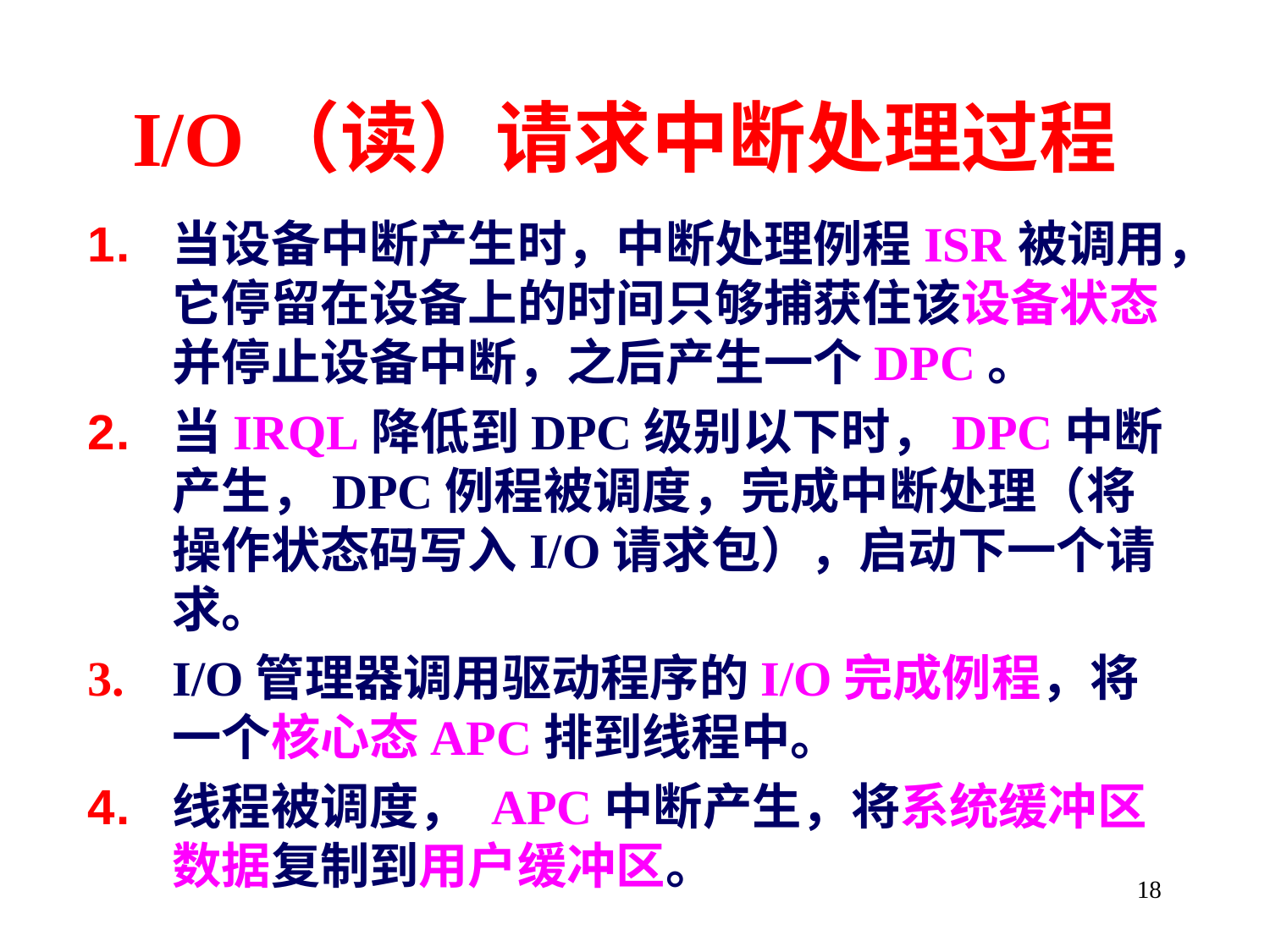

# I/O（读）请求中断处理过程
当设备中断产生时，中断处理例程ISR被调用，它停留在设备上的时间只够捕获住该设备状态并停止设备中断，之后产生一个DPC。
当IRQL降低到DPC级别以下时，DPC中断产生，DPC例程被调度，完成中断处理（将操作状态码写入I/O请求包），启动下一个请求。
I/O管理器调用驱动程序的I/O完成例程，将一个核心态APC排到线程中。
线程被调度， APC中断产生，将系统缓冲区数据复制到用户缓冲区。
18